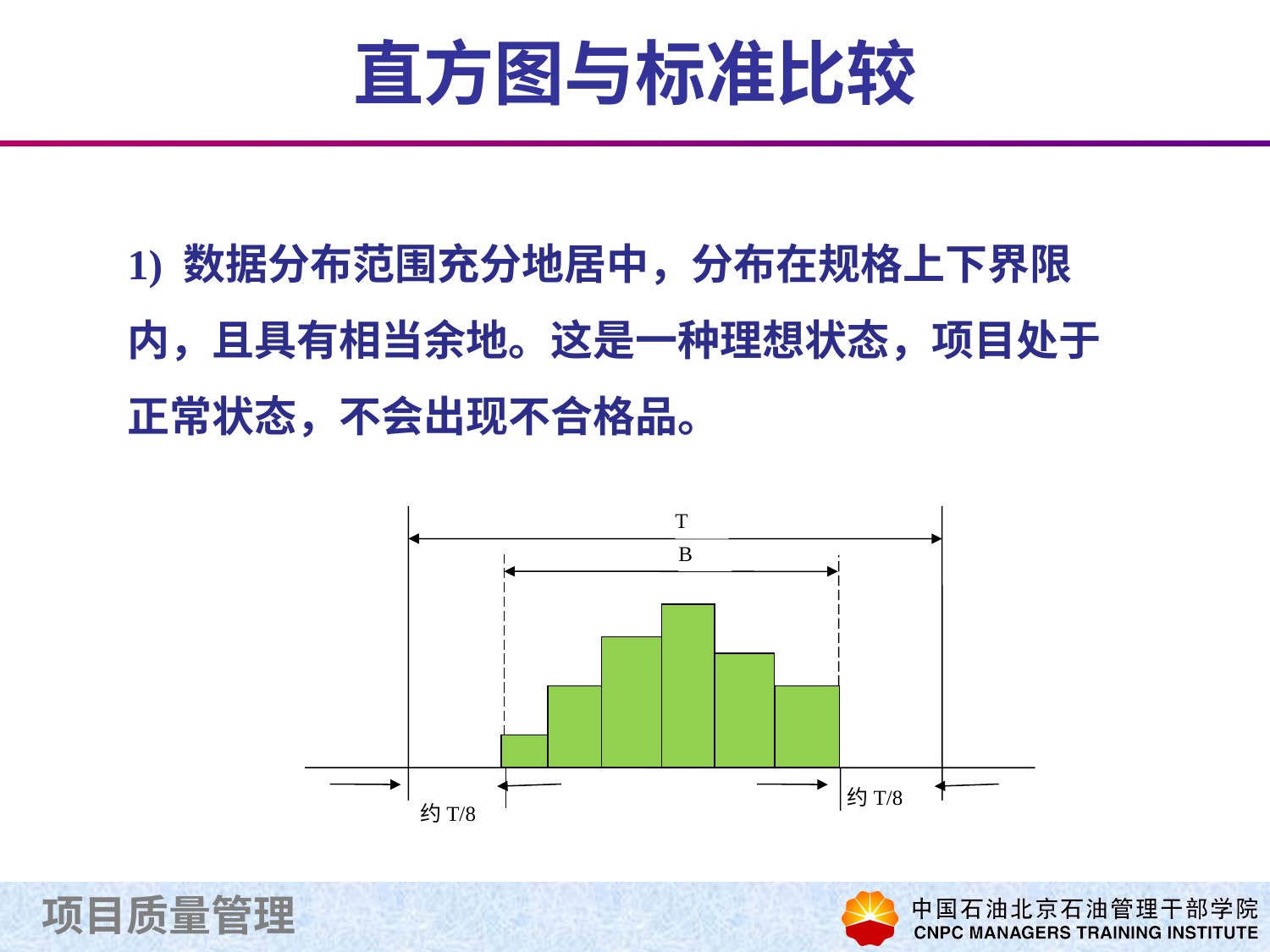

# 直方图与标准比较
1) 数据分布范围充分地居中，分布在规格上下界限内，且具有相当余地。这是一种理想状态，项目处于正常状态，不会出现不合格品。

T

B

约T/8
约T/8